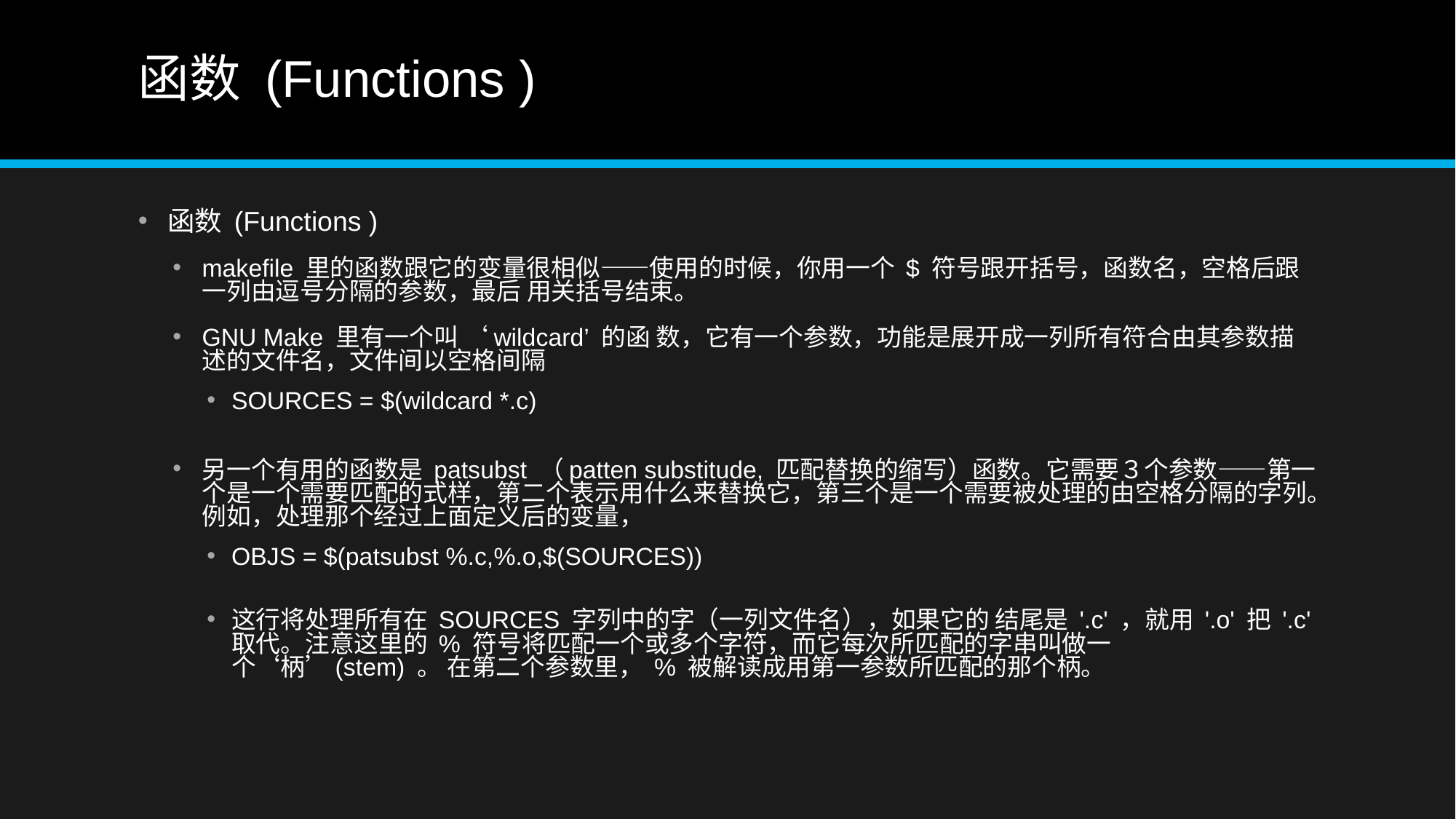

# 函数 (Functions )
函数 (Functions )
makefile 里的函数跟它的变量很相似——使用的时候，你用一个 $ 符号跟开括号，函数名，空格后跟一列由逗号分隔的参数，最后 用关括号结束。
GNU Make 里有一个叫 ‘wildcard’ 的函 数，它有一个参数，功能是展开成一列所有符合由其参数描述的文件名，文件间以空格间隔
SOURCES = $(wildcard *.c)
另一个有用的函数是 patsubst （patten substitude, 匹配替换的缩写）函数。它需要３个参数——第一个是一个需要匹配的式样，第二个表示用什么来替换它，第三个是一个需要被处理的由空格分隔的字列。例如，处理那个经过上面定义后的变量，
OBJS = $(patsubst %.c,%.o,$(SOURCES))
这行将处理所有在 SOURCES 字列中的字（一列文件名），如果它的 结尾是 '.c' ，就用 '.o' 把 '.c' 取代。注意这里的 % 符号将匹配一个或多个字符，而它每次所匹配的字串叫做一个‘柄’(stem) 。 在第二个参数里， % 被解读成用第一参数所匹配的那个柄。